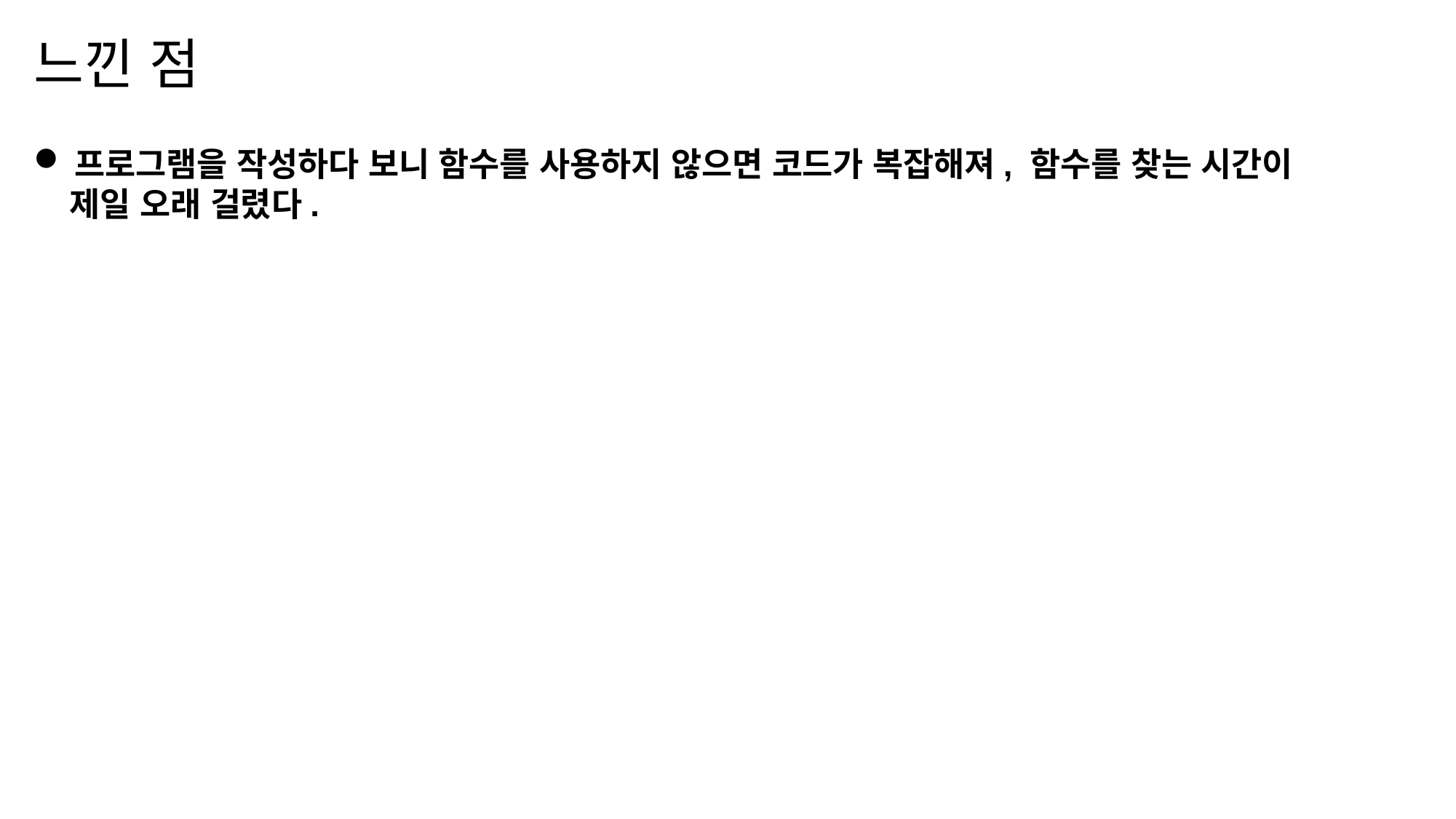

느낀 점
프로그램을 작성하다 보니 함수를 사용하지 않으면 코드가 복잡해져, 함수를 찾는 시간이
   제일 오래 걸렸다.